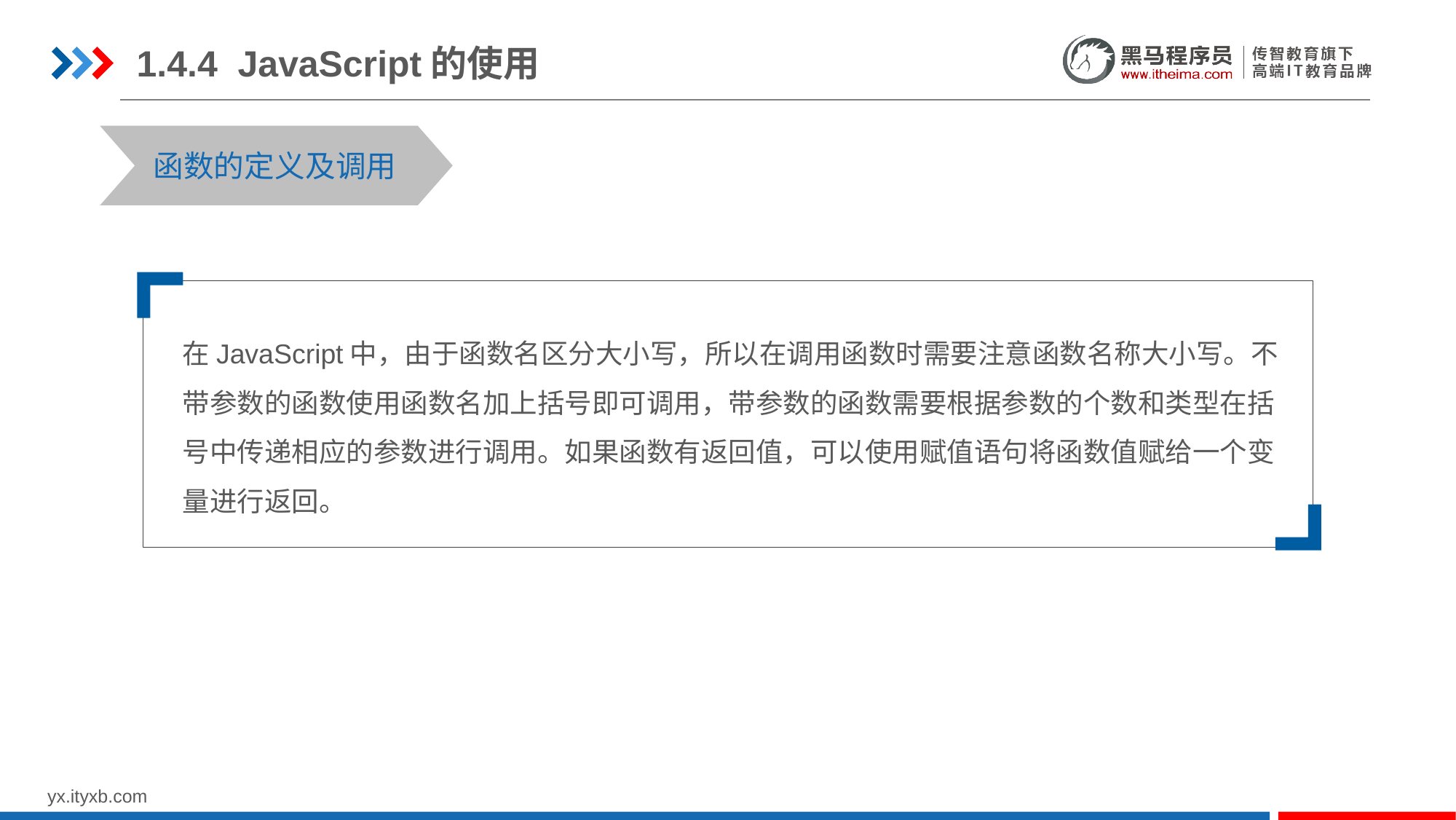

1.4.4  JavaScript的使用

函数的定义及调用

在JavaScript中，由于函数名区分大小写，所以在调用函数时需要注意函数名称大小写。不带参数的函数使用函数名加上括号即可调用，带参数的函数需要根据参数的个数和类型在括号中传递相应的参数进行调用。如果函数有返回值，可以使用赋值语句将函数值赋给一个变量进行返回。